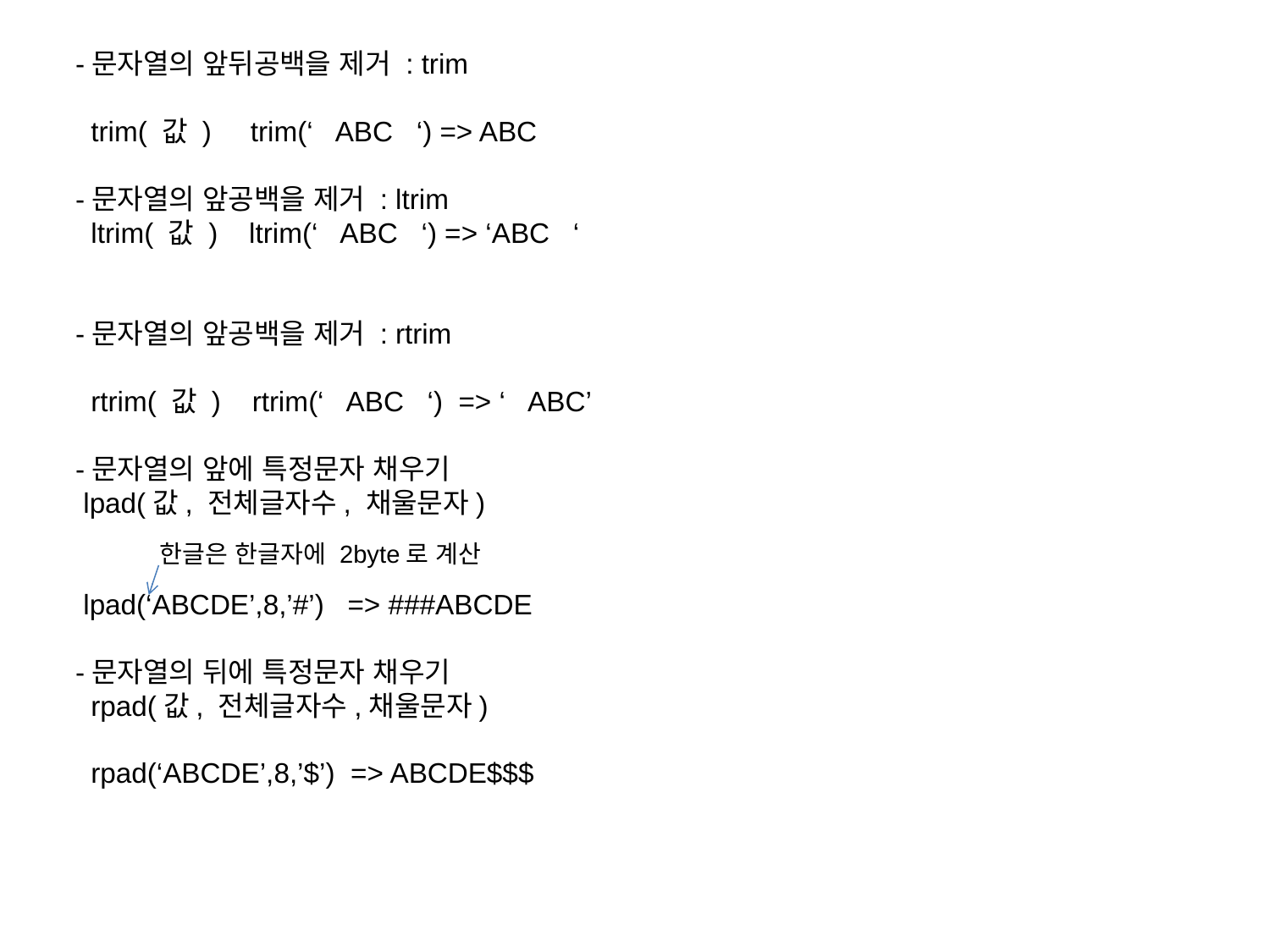

-문자열의 앞뒤공백을 제거 : trim

  trim( 값 )     trim(‘   ABC   ‘) => ABC

-문자열의 앞공백을 제거 : ltrim
  ltrim( 값 )    ltrim(‘   ABC   ‘) => ‘ABC   ‘

-문자열의 앞공백을 제거 : rtrim

  rtrim( 값 )    rtrim(‘   ABC   ‘)  => ‘   ABC’

-문자열의 앞에 특정문자 채우기
 lpad(값, 전체글자수, 채울문자)

 lpad(‘ABCDE’,8,’#’)   => ###ABCDE

-문자열의 뒤에 특정문자 채우기
  rpad(값, 전체글자수,채울문자)

  rpad(‘ABCDE’,8,’$’)  => ABCDE$$$
한글은 한글자에 2byte로 계산